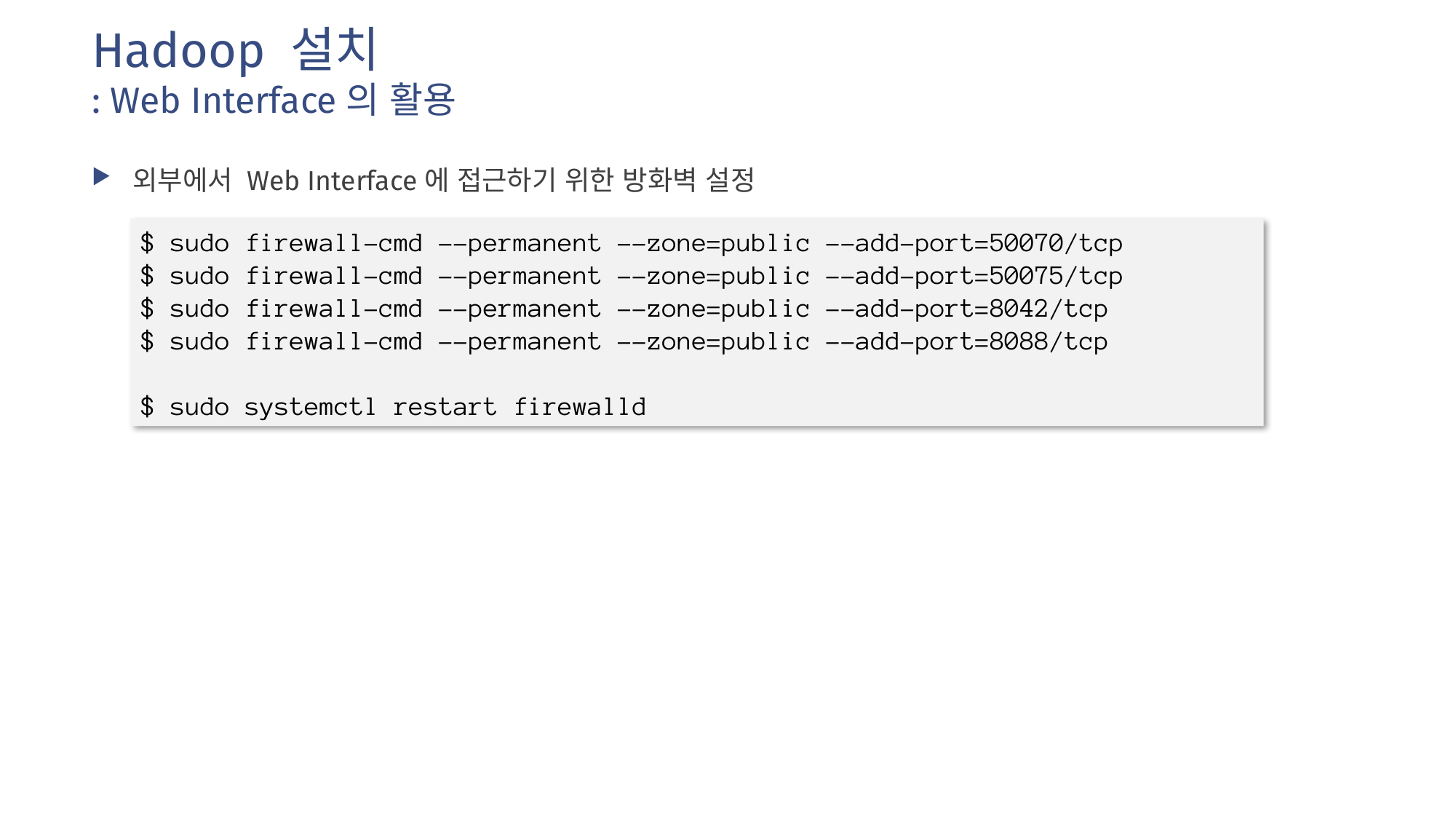

# Hadoop 설치 : Web Interface의 활용
외부에서 Web Interface에 접근하기 위한 방화벽 설정
$ sudo firewall-cmd --permanent --zone=public --add-port=50070/tcp
$ sudo firewall-cmd --permanent --zone=public --add-port=50075/tcp
$ sudo firewall-cmd --permanent --zone=public --add-port=8042/tcp
$ sudo firewall-cmd --permanent --zone=public --add-port=8088/tcp

$ sudo systemctl restart firewalld